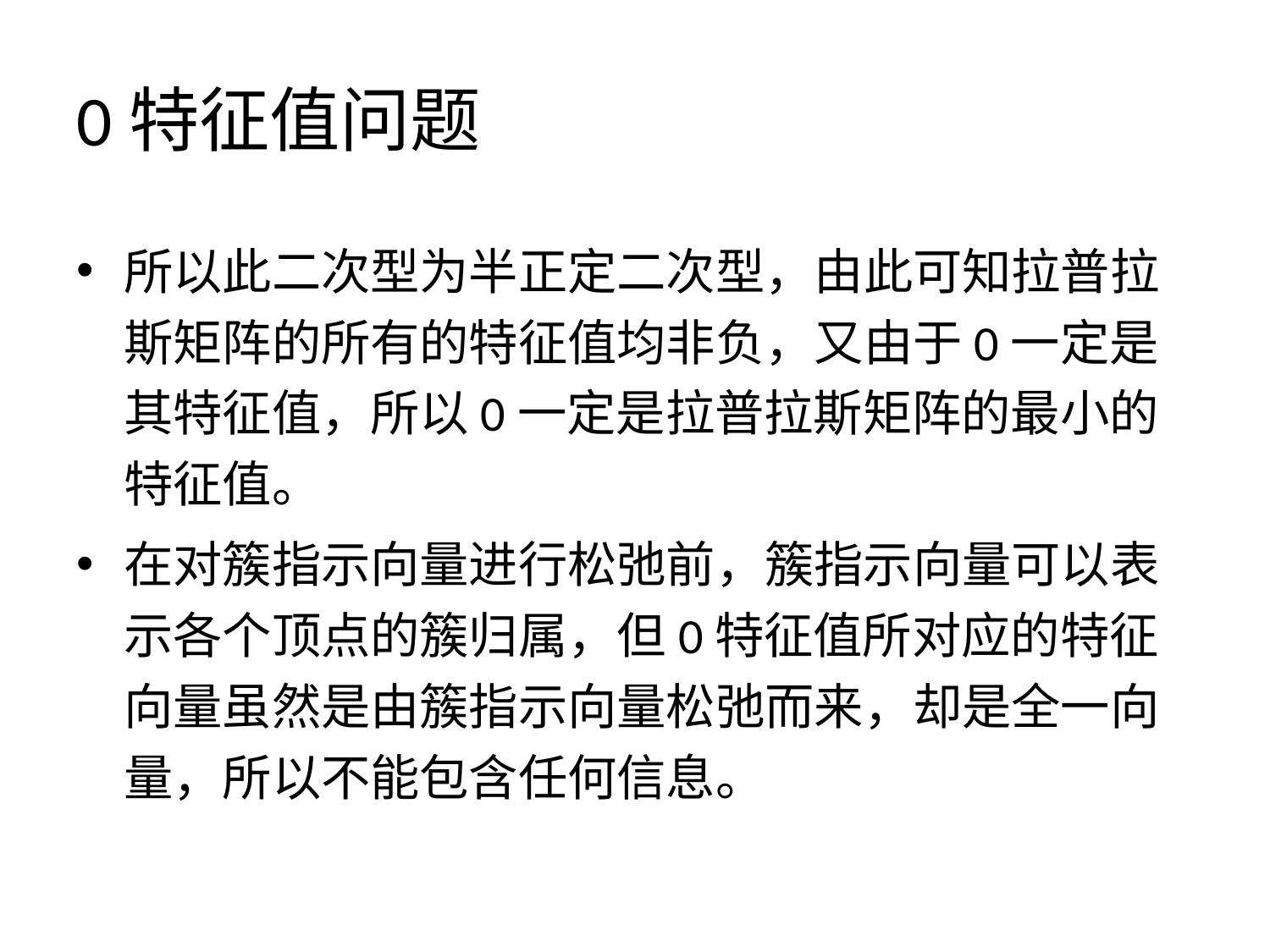

# 0特征值问题
所以此二次型为半正定二次型，由此可知拉普拉斯矩阵的所有的特征值均非负，又由于0一定是其特征值，所以0一定是拉普拉斯矩阵的最小的特征值。
在对簇指示向量进行松弛前，簇指示向量可以表示各个顶点的簇归属，但0特征值所对应的特征向量虽然是由簇指示向量松弛而来，却是全一向量，所以不能包含任何信息。